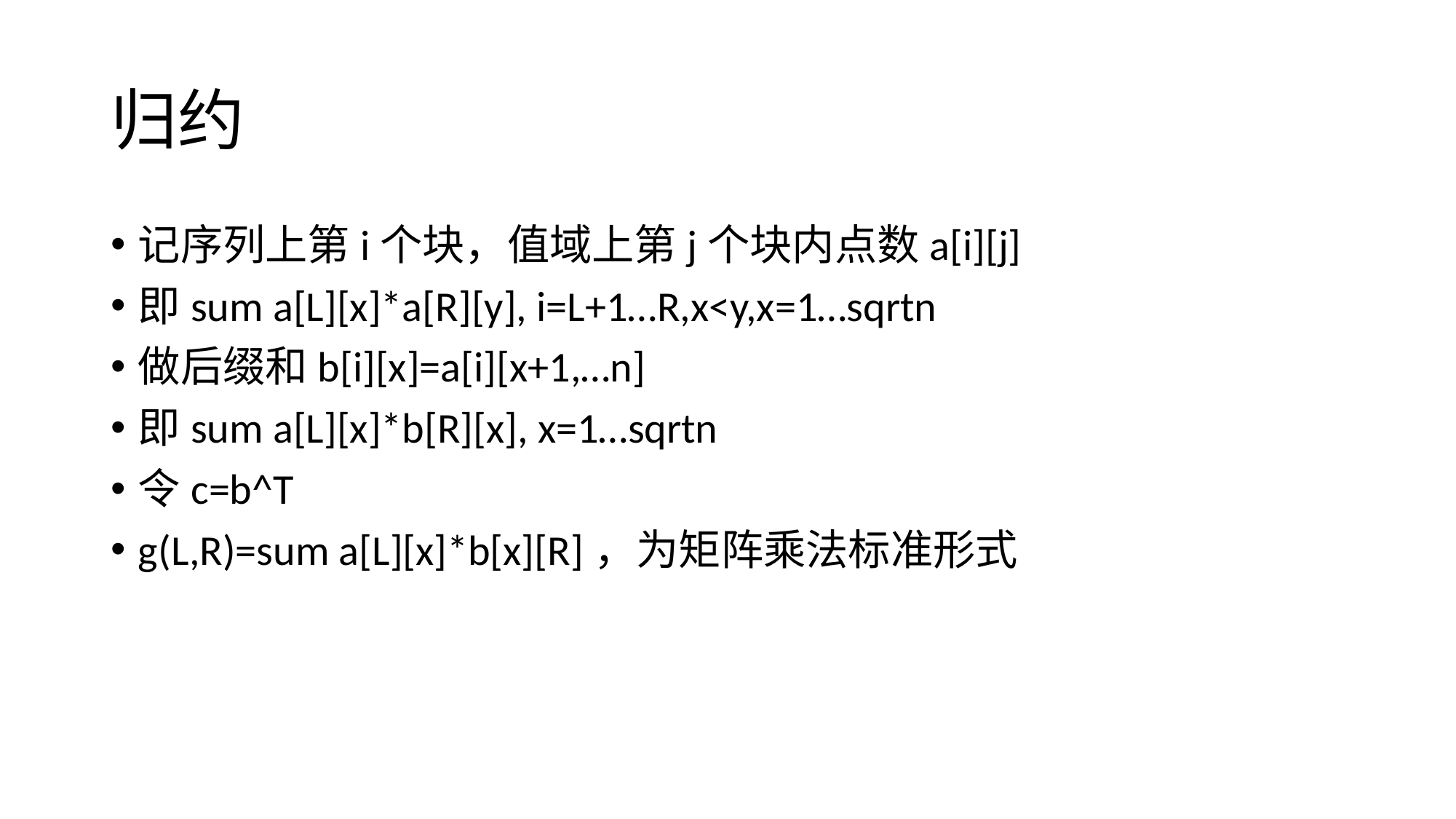

# 归约
记序列上第i个块，值域上第j个块内点数a[i][j]
即sum a[L][x]*a[R][y], i=L+1…R,x<y,x=1…sqrtn
做后缀和b[i][x]=a[i][x+1,…n]
即sum a[L][x]*b[R][x], x=1…sqrtn
令c=b^T
g(L,R)=sum a[L][x]*b[x][R]，为矩阵乘法标准形式